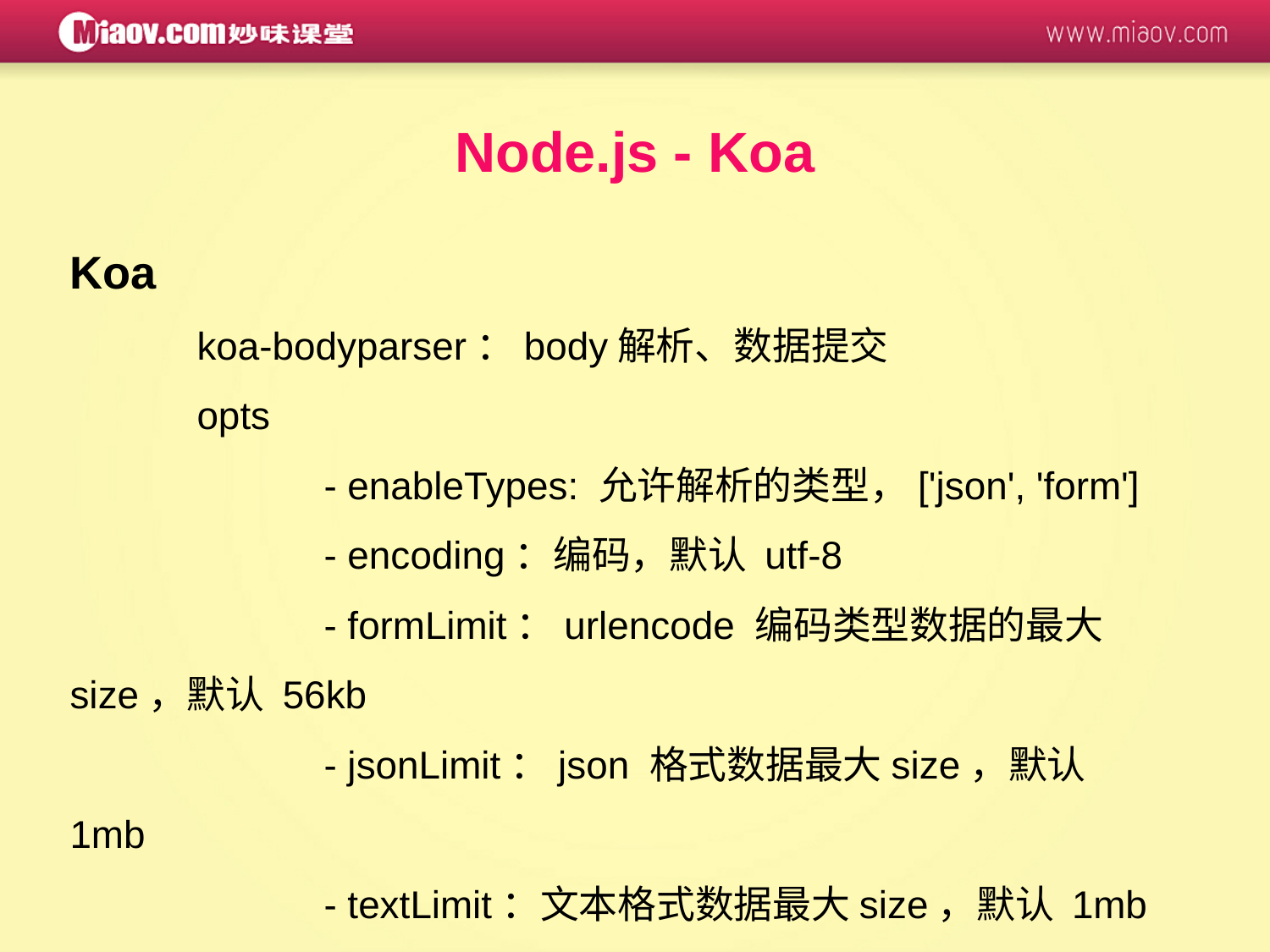

Node.js - Koa
Koa
	koa-bodyparser：body解析、数据提交
	opts
		- enableTypes: 允许解析的类型，['json', 'form']
		- encoding：编码，默认 utf-8
		- formLimit：urlencode 编码类型数据的最大size，默认 56kb
		- jsonLimit：json 格式数据最大size，默认 1mb
		- textLimit：文本格式数据最大size，默认 1mb
		- strict：是否是严格默认，json只接受数组和对象